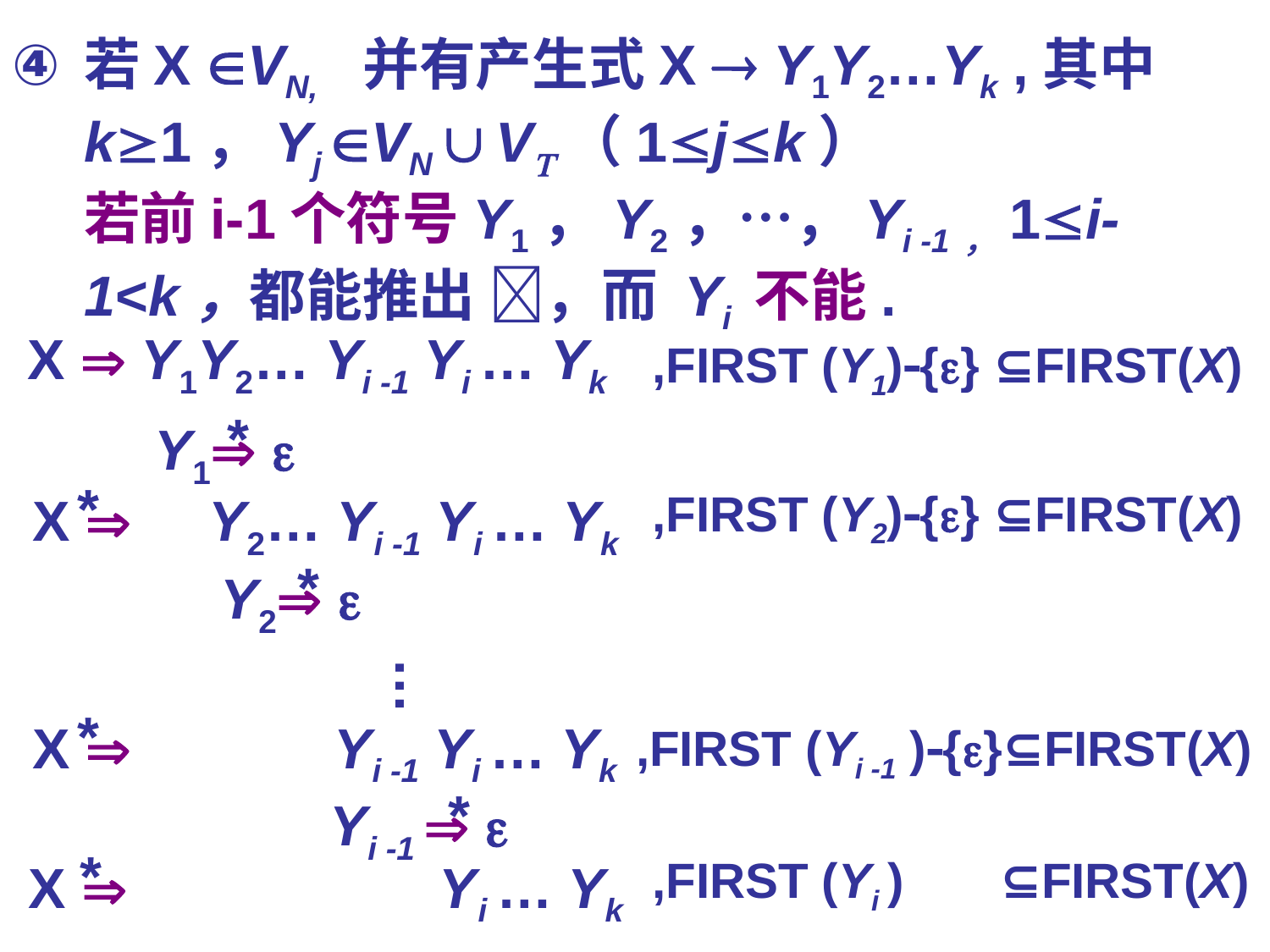

若X ∈VN,  并有产生式X → Y1Y2…Yk ,其中 k≥1，Yj ∈VN ∪ VΤ（1≤j≤k）
	若前i-1个符号Y1，Y2，…，Yi -1，1≤i-1<k，都能推出 ε，而 Yi 不能.
X ⇒ Y1Y2… Yi -1 Yi … Yk
,FIRST (Y1)−{ε} ⊆FIRST(X)
*
Y1⇒ ε
*
X ⇒     Y2… Yi -1 Yi … Yk
,FIRST (Y2)−{ε} ⊆FIRST(X)
*
Y2⇒ ε
…
*
X ⇒             Yi -1 Yi … Yk
,FIRST (Yi -1 )−{ε}⊆FIRST(X)
*
Yi -1 ⇒ ε
*
X ⇒                    Yi … Yk
,FIRST (Yi )       ⊆FIRST(X)